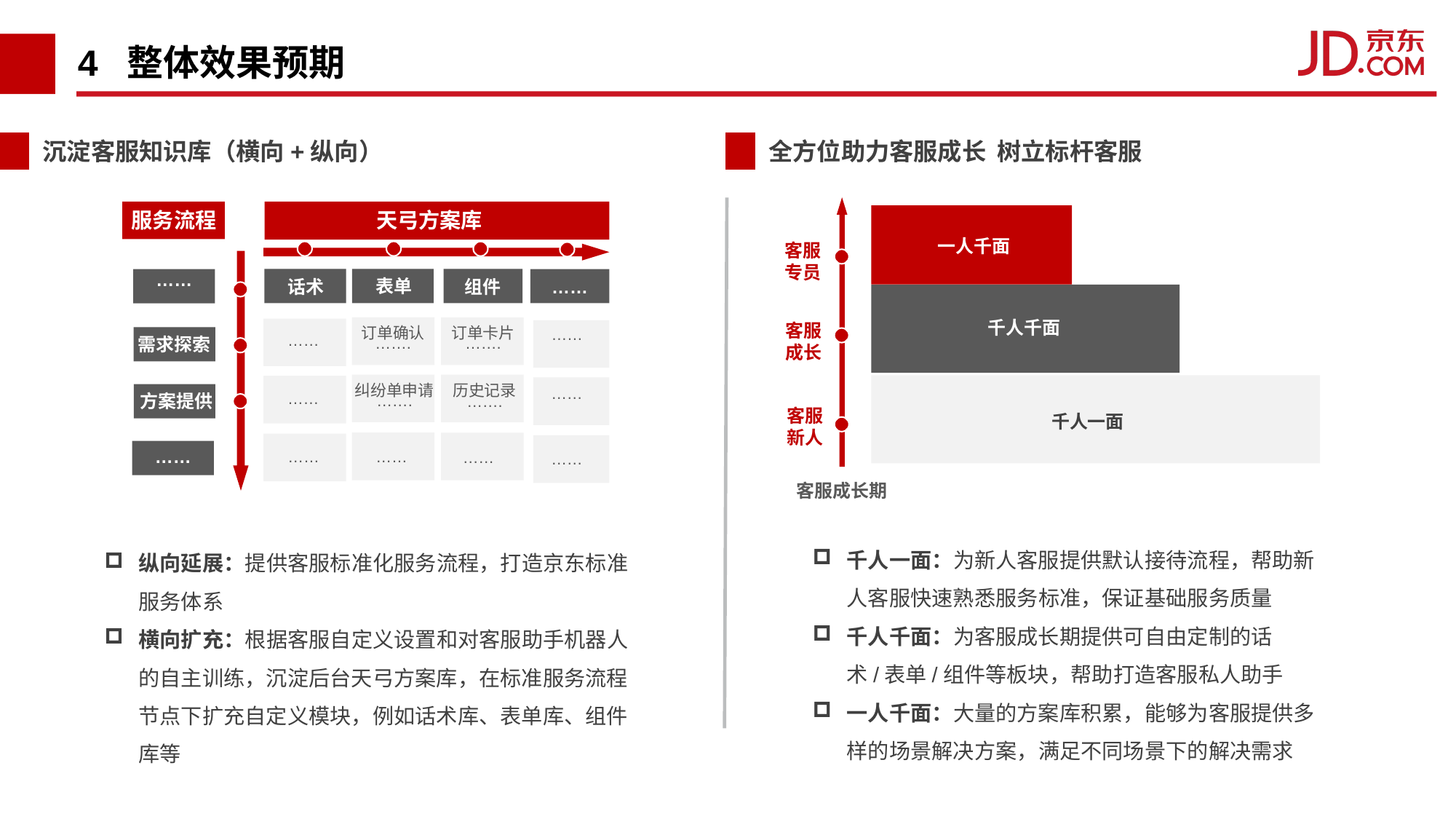

4  整体效果预期
沉淀客服知识库（横向+纵向）
全方位助力客服成长  树立标杆客服

服务流程
天弓方案库

一人千面
客服
专员

……
表单
组件
……
话术

千人千面
客服
成长

……

……

订单确认
…….
订单卡片
…….

需求探索

……
……
纠纷单申请
…….
历史记录
…….

方案提供
客服
新人
千人一面

……

……
……
……
……
客服成长期
千人一面：为新人客服提供默认接待流程，帮助新人客服快速熟悉服务标准，保证基础服务质量
千人千面：为客服成长期提供可自由定制的话术/表单/组件等板块，帮助打造客服私人助手
一人千面：大量的方案库积累，能够为客服提供多样的场景解决方案，满足不同场景下的解决需求
纵向延展：提供客服标准化服务流程，打造京东标准服务体系
横向扩充：根据客服自定义设置和对客服助手机器人的自主训练，沉淀后台天弓方案库，在标准服务流程节点下扩充自定义模块，例如话术库、表单库、组件库等